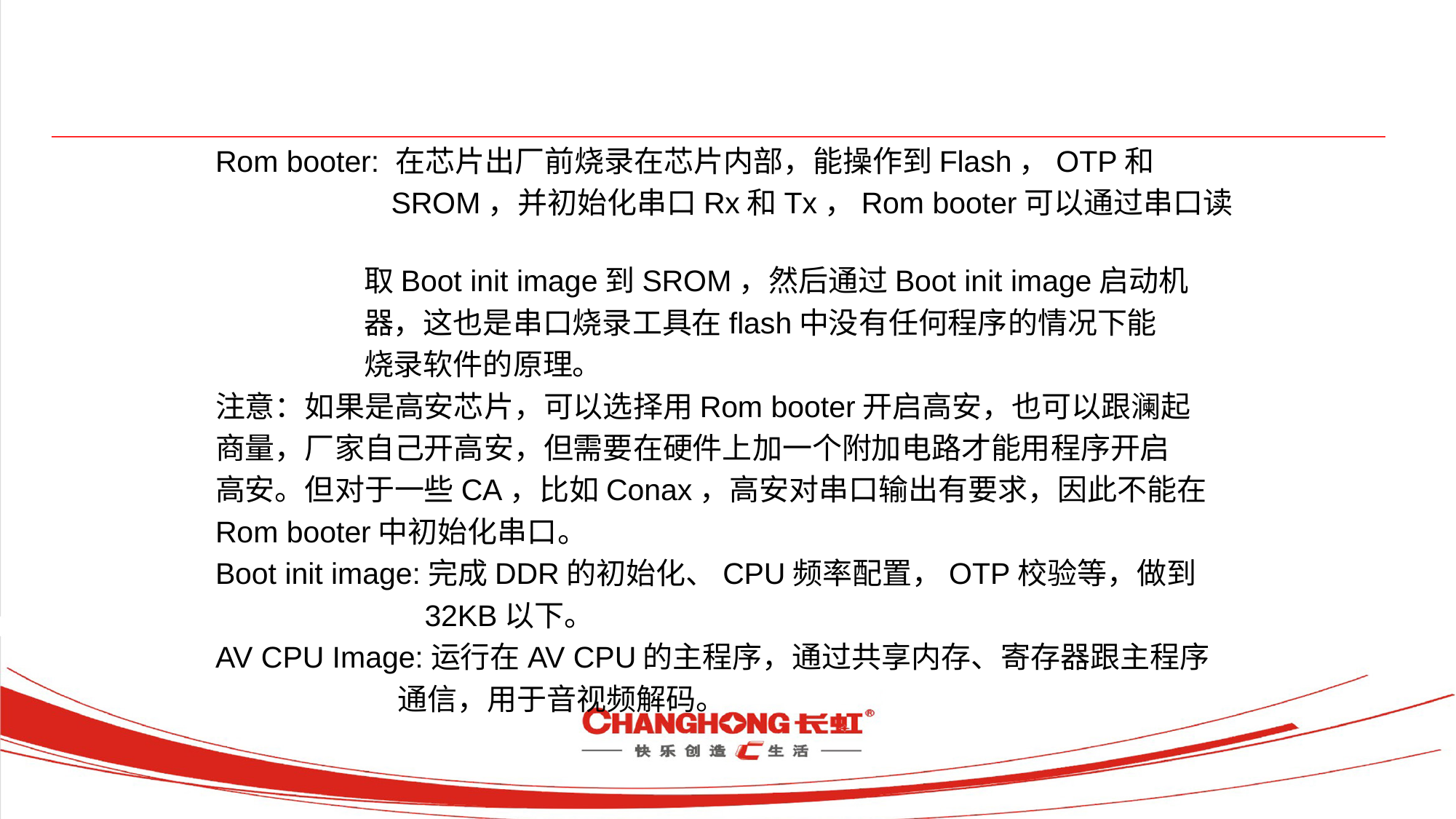

Rom booter: 在芯片出厂前烧录在芯片内部，能操作到Flash，OTP和
                     SROM，并初始化串口Rx和Tx，Rom booter可以通过串口读
                     取Boot init image到SROM，然后通过Boot init image启动机
                     器，这也是串口烧录工具在flash中没有任何程序的情况下能
                     烧录软件的原理。
注意：如果是高安芯片，可以选择用Rom booter开启高安，也可以跟澜起
商量，厂家自己开高安，但需要在硬件上加一个附加电路才能用程序开启
高安。但对于一些CA，比如Conax，高安对串口输出有要求，因此不能在
Rom booter中初始化串口。
Boot init image:完成DDR的初始化、CPU频率配置，OTP校验等，做到
                         32KB以下。
AV CPU Image:运行在AV CPU的主程序，通过共享内存、寄存器跟主程序
                          通信，用于音视频解码。